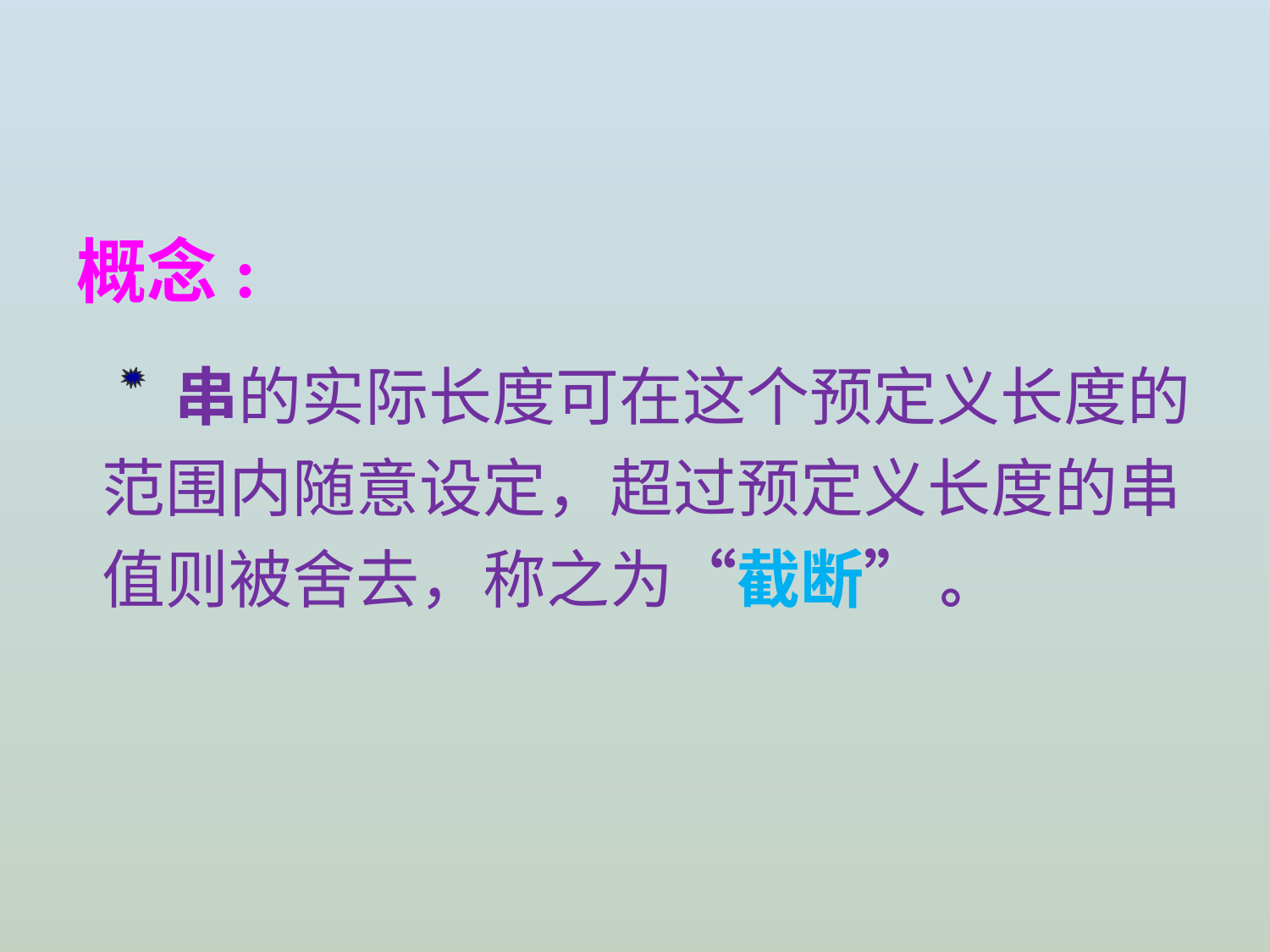

概念:
    串的实际长度可在这个预定义长度的范围内随意设定，超过预定义长度的串值则被舍去，称之为“截断” 。